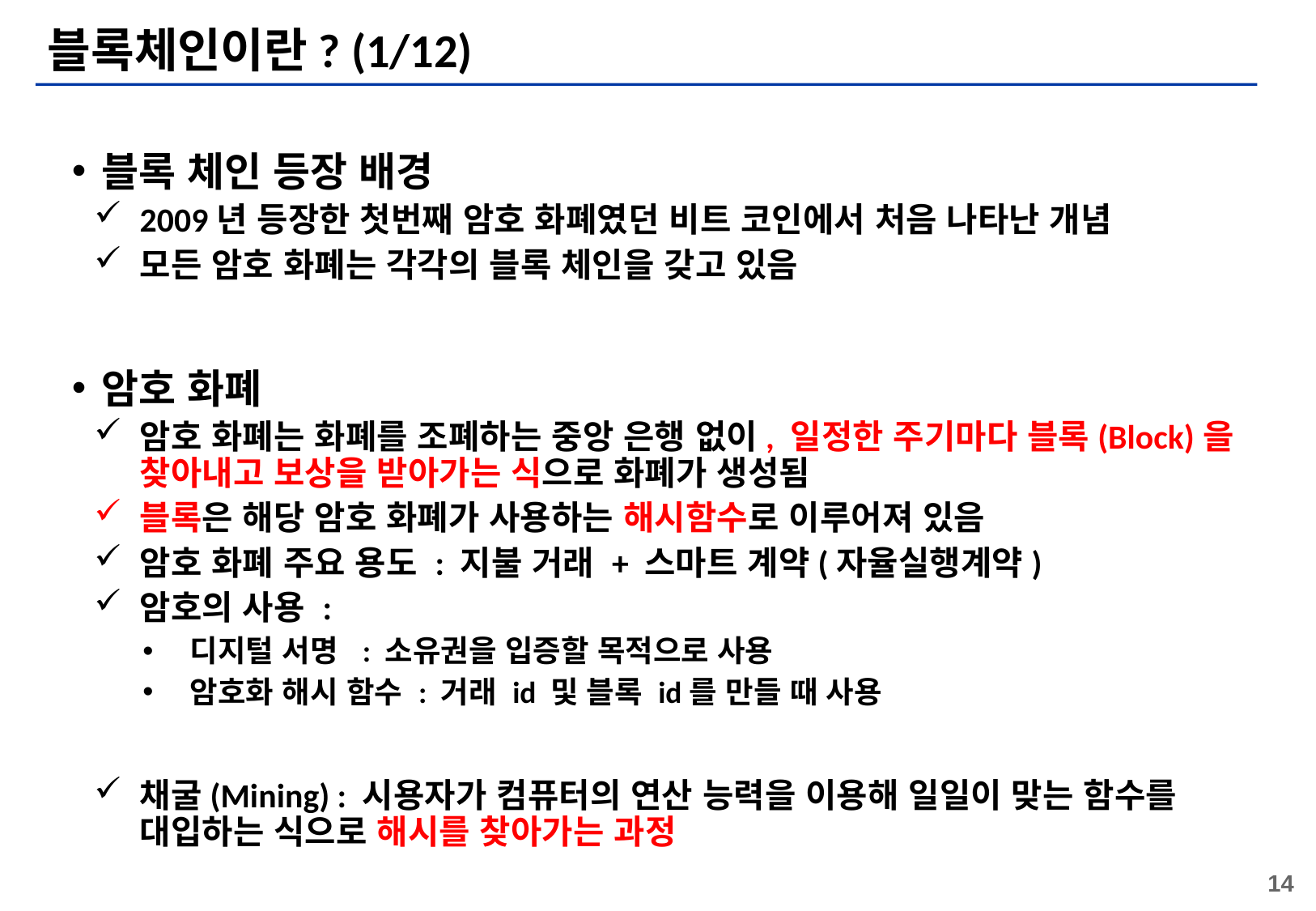

# 블록체인이란? (1/12)

블록 체인 등장 배경
2009년 등장한 첫번째 암호 화폐였던 비트 코인에서 처음 나타난 개념
모든 암호 화폐는 각각의 블록 체인을 갖고 있음

암호 화폐
암호 화폐는 화폐를 조폐하는 중앙 은행 없이, 일정한 주기마다 블록(Block)을 찾아내고 보상을 받아가는 식으로 화폐가 생성됨
블록은 해당 암호 화폐가 사용하는 해시함수로 이루어져 있음
암호 화폐 주요 용도 : 지불 거래 + 스마트 계약(자율실행계약)
암호의 사용 :
디지털 서명  : 소유권을 입증할 목적으로 사용
암호화 해시 함수 : 거래 id 및 블록 id를 만들 때 사용

채굴(Mining) : 시용자가 컴퓨터의 연산 능력을 이용해 일일이 맞는 함수를 대입하는 식으로 해시를 찾아가는 과정